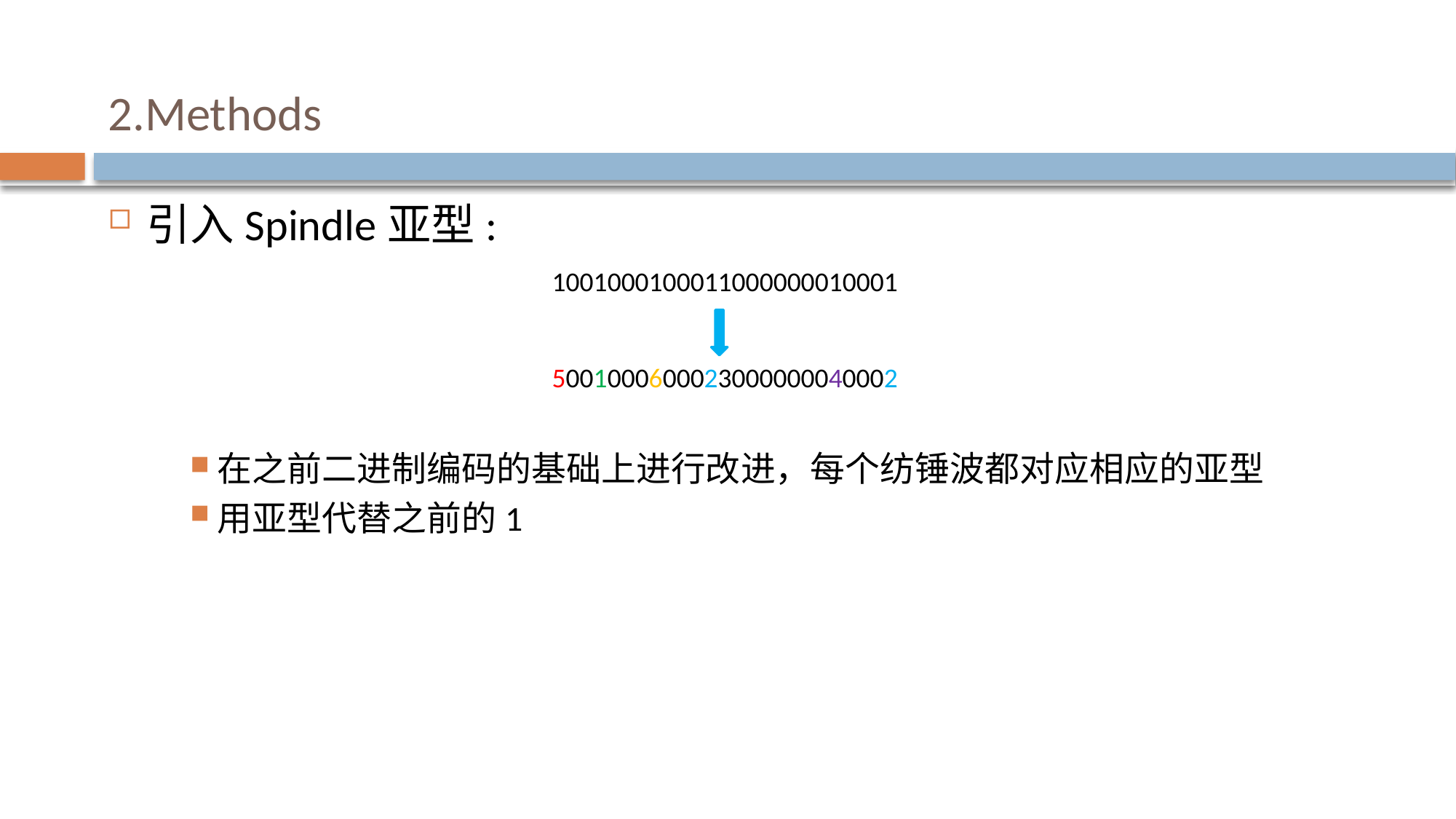

# 2.Methods
引入Spindle亚型:

在之前二进制编码的基础上进行改进，每个纺锤波都对应相应的亚型
用亚型代替之前的1

1001000100011000000010001

5001000600023000000040002